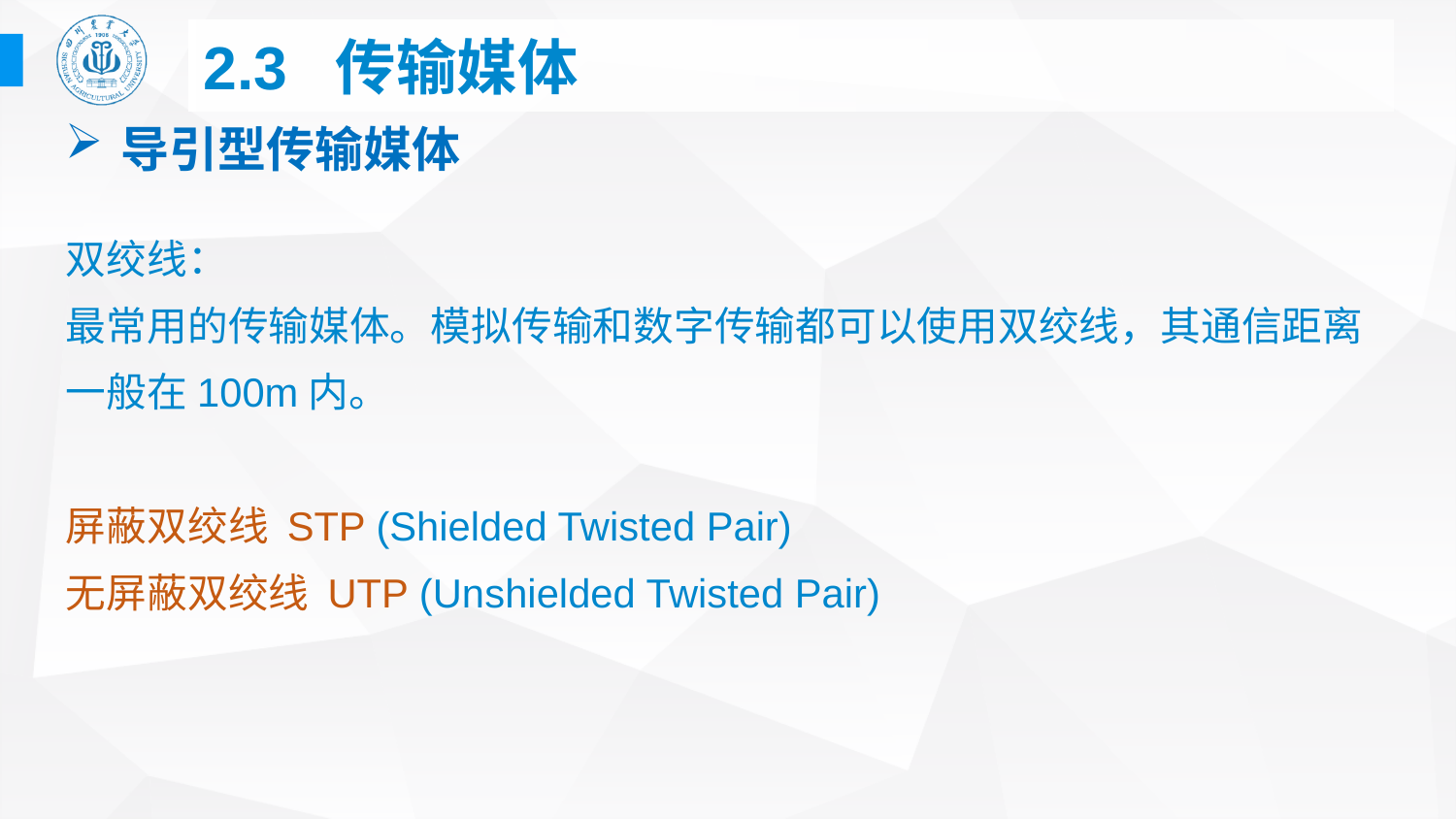

# 2.3  传输媒体
导引型传输媒体
双绞线：
最常用的传输媒体。模拟传输和数字传输都可以使用双绞线，其通信距离一般在100m内。

屏蔽双绞线 STP (Shielded Twisted Pair)
无屏蔽双绞线 UTP (Unshielded Twisted Pair)